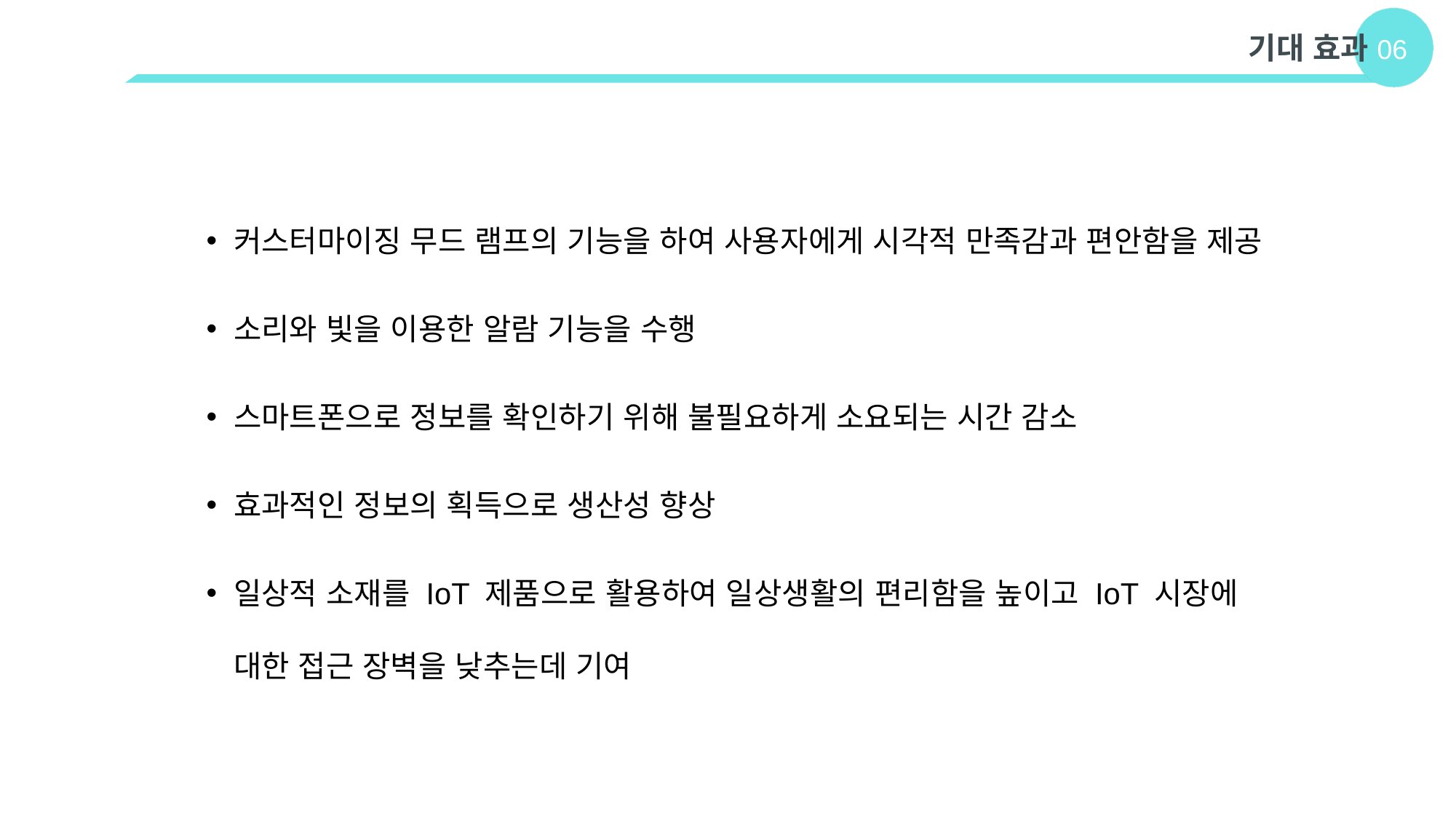

기대 효과
06
커스터마이징 무드 램프의 기능을 하여 사용자에게 시각적 만족감과 편안함을 제공
소리와 빛을 이용한 알람 기능을 수행
스마트폰으로 정보를 확인하기 위해 불필요하게 소요되는 시간 감소
효과적인 정보의 획득으로 생산성 향상
일상적 소재를 IoT 제품으로 활용하여 일상생활의 편리함을 높이고 IoT 시장에 대한 접근 장벽을 낮추는데 기여